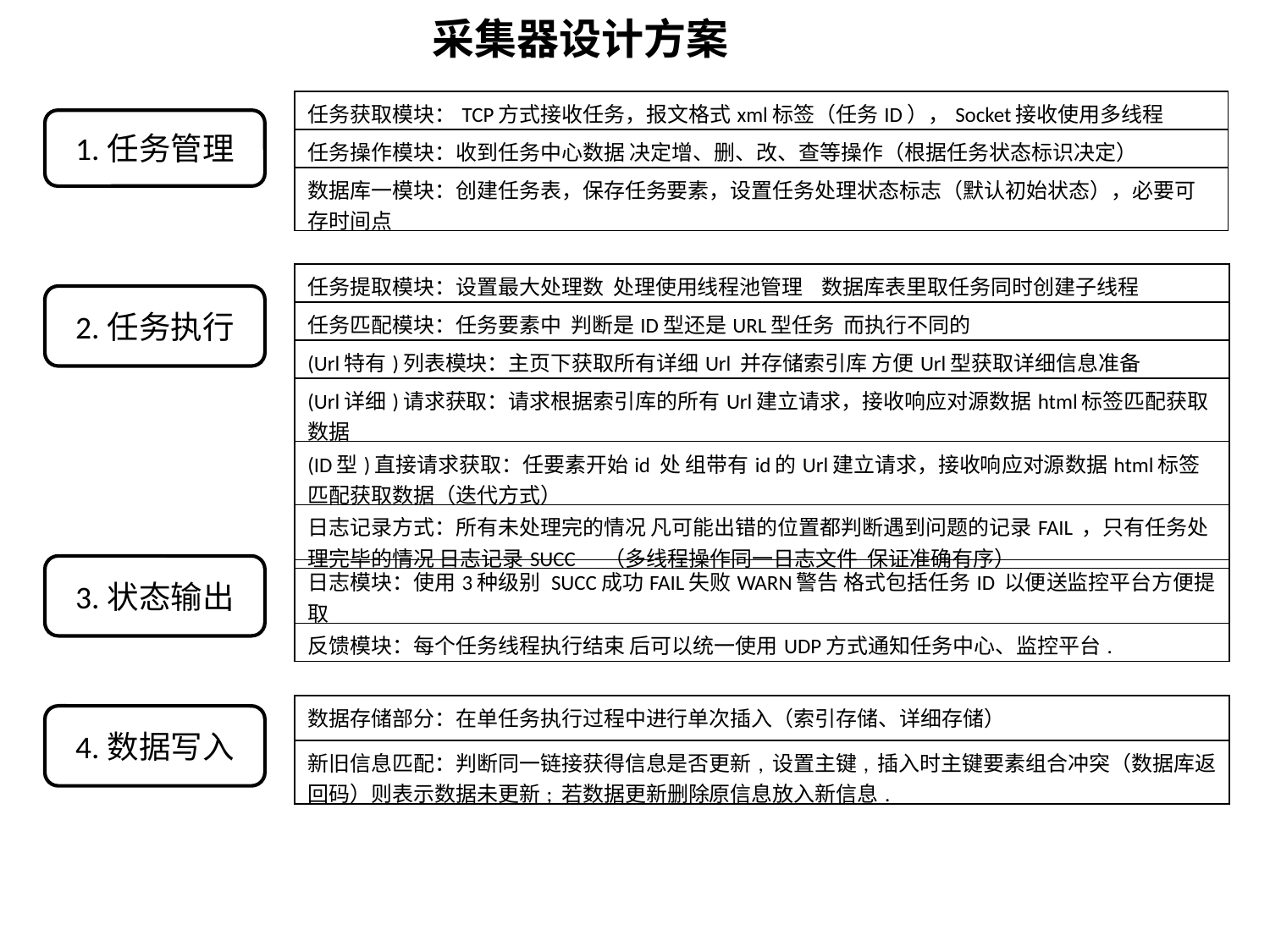

采集器设计方案
| 任务获取模块：TCP方式接收任务，报文格式xml标签（任务ID），Socket接收使用多线程 |
| --- |
| 任务操作模块：收到任务中心数据 决定增、删、改、查等操作（根据任务状态标识决定） |
| 数据库一模块：创建任务表，保存任务要素，设置任务处理状态标志（默认初始状态），必要可存时间点 |
1.任务管理
| 任务提取模块：设置最大处理数 处理使用线程池管理 数据库表里取任务同时创建子线程 |
| --- |
| 任务匹配模块：任务要素中 判断是ID型还是URL型任务 而执行不同的 |
| (Url特有)列表模块：主页下获取所有详细Url 并存储索引库 方便Url型获取详细信息准备 |
| (Url详细)请求获取：请求根据索引库的所有Url建立请求，接收响应对源数据html标签匹配获取数据 |
| (ID型)直接请求获取：任要素开始id 处 组带有id的Url建立请求，接收响应对源数据html标签匹配获取数据（迭代方式） |
| 日志记录方式：所有未处理完的情况 凡可能出错的位置都判断遇到问题的记录FAIL ，只有任务处理完毕的情况 日志记录SUCC （多线程操作同一日志文件 保证准确有序） |
2.任务执行
3.状态输出
| 日志模块：使用3种级别 SUCC成功FAIL失败WARN警告 格式包括任务ID 以便送监控平台方便提取 |
| --- |
| 反馈模块：每个任务线程执行结束 后可以统一使用UDP方式通知任务中心、监控平台. |
| 数据存储部分：在单任务执行过程中进行单次插入（索引存储、详细存储） |
| --- |
| 新旧信息匹配：判断同一链接获得信息是否更新, 设置主键, 插入时主键要素组合冲突（数据库返回码）则表示数据未更新; 若数据更新删除原信息放入新信息. |
4.数据写入